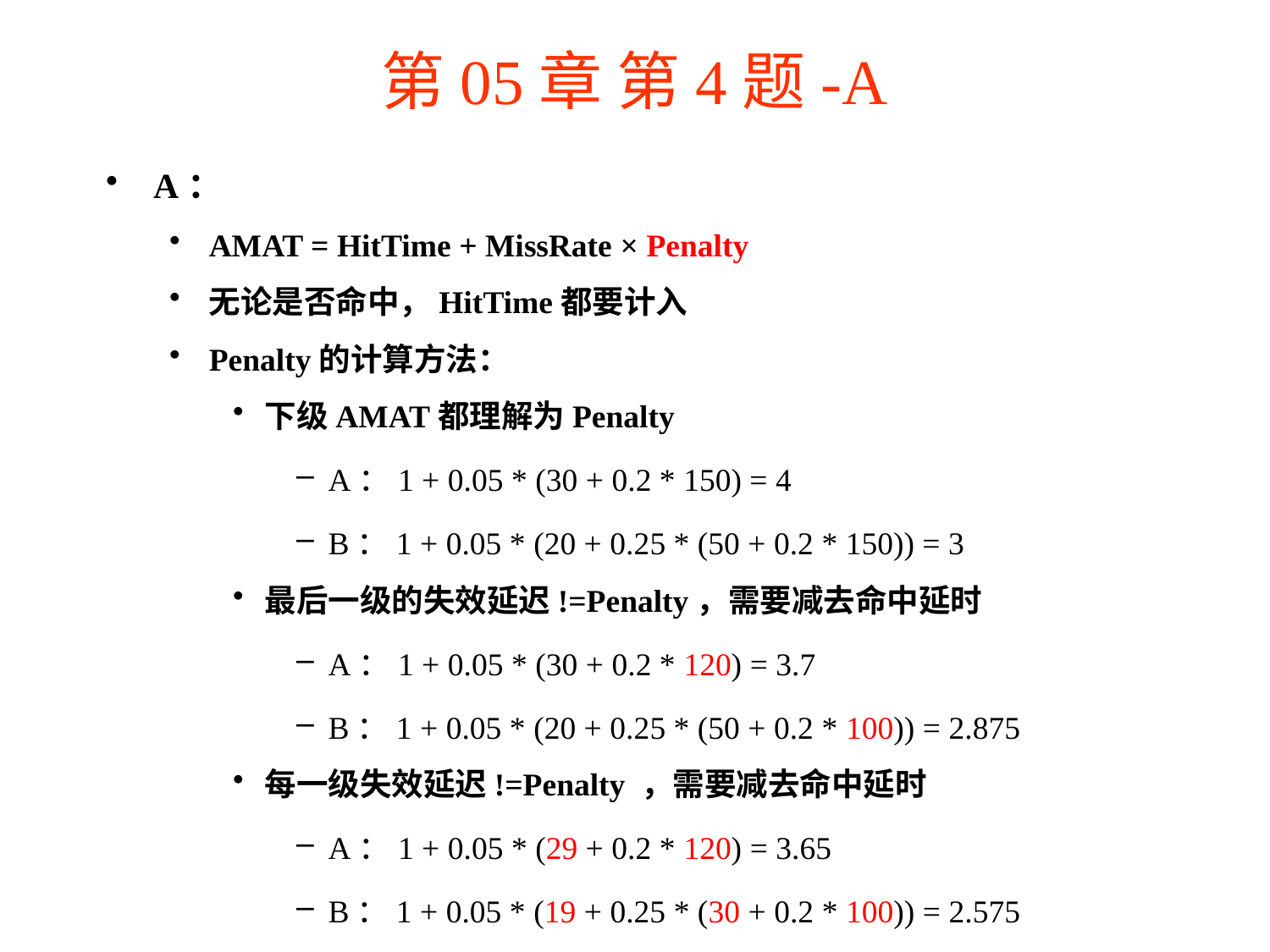

# 第05章 第4题-A
A：
AMAT = HitTime + MissRate × Penalty
无论是否命中，HitTime都要计入
Penalty的计算方法：
下级AMAT都理解为Penalty
A：1 + 0.05 * (30 + 0.2 * 150) = 4
B：1 + 0.05 * (20 + 0.25 * (50 + 0.2 * 150)) = 3
最后一级的失效延迟!=Penalty，需要减去命中延时
A：1 + 0.05 * (30 + 0.2 * 120) = 3.7
B：1 + 0.05 * (20 + 0.25 * (50 + 0.2 * 100)) = 2.875
每一级失效延迟!=Penalty ，需要减去命中延时
A：1 + 0.05 * (29 + 0.2 * 120) = 3.65
B：1 + 0.05 * (19 + 0.25 * (30 + 0.2 * 100)) = 2.575